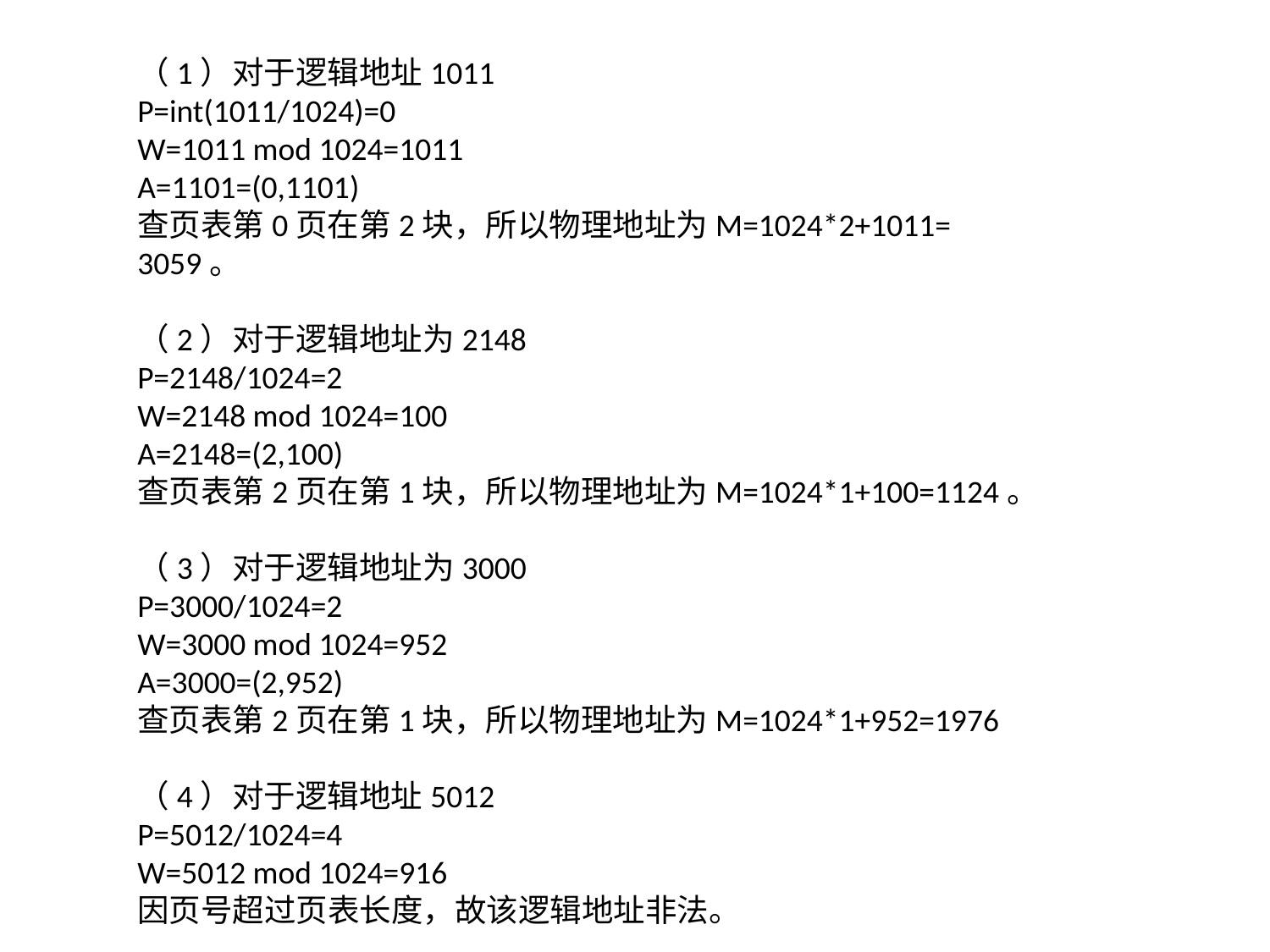

（1）对于逻辑地址1011
P=int(1011/1024)=0
W=1011 mod 1024=1011
A=1101=(0,1101)
查页表第0页在第2块，所以物理地址为M=1024*2+1011= 3059。

（2）对于逻辑地址为2148
P=2148/1024=2
W=2148 mod 1024=100
A=2148=(2,100)
查页表第2页在第1块，所以物理地址为M=1024*1+100=1124。

（3）对于逻辑地址为3000
P=3000/1024=2
W=3000 mod 1024=952
A=3000=(2,952)
查页表第2页在第1块，所以物理地址为M=1024*1+952=1976

（4）对于逻辑地址5012
P=5012/1024=4
W=5012 mod 1024=916
因页号超过页表长度，故该逻辑地址非法。